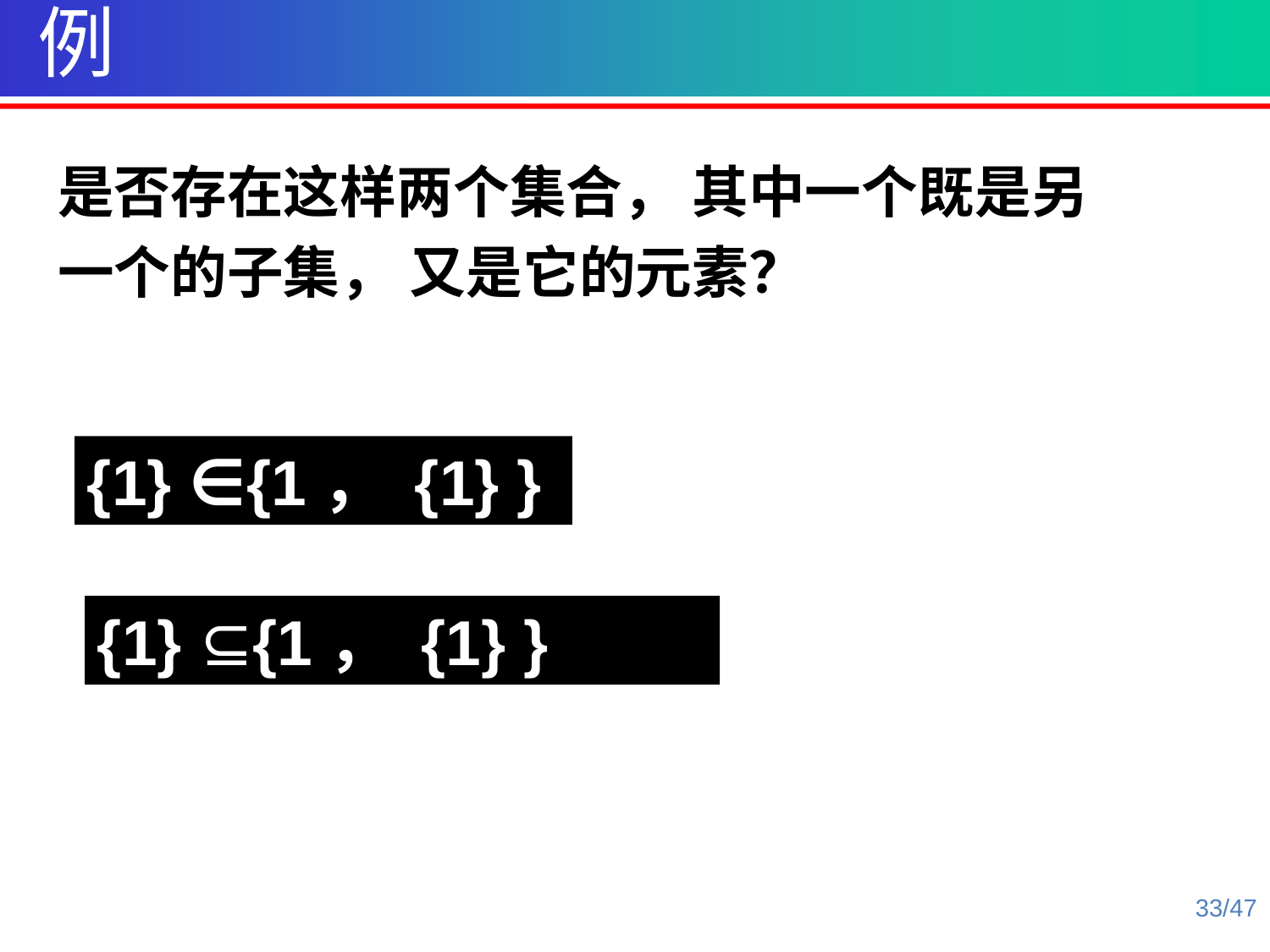

例
是否存在这样两个集合， 其中一个既是另一个的子集， 又是它的元素？
{1} ∈{1， {1} }
{1} ⊆{1， {1} }
33/47